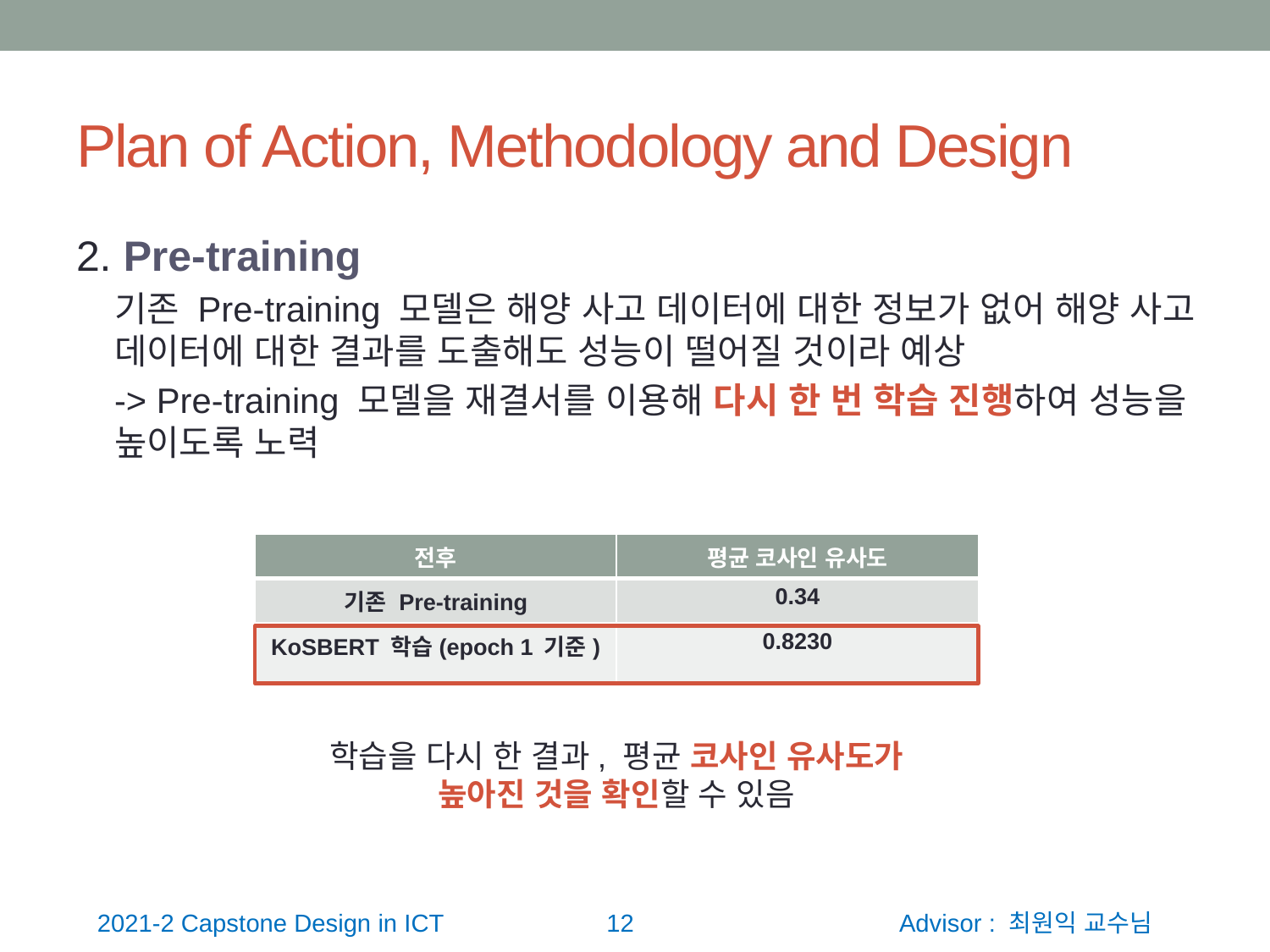

# Plan of Action, Methodology and Design
2. Pre-training
기존 Pre-training 모델은 해양 사고 데이터에 대한 정보가 없어 해양 사고 데이터에 대한 결과를 도출해도 성능이 떨어질 것이라 예상
-> Pre-training 모델을 재결서를 이용해 다시 한 번 학습 진행하여 성능을 높이도록 노력
| 전후 | 평균 코사인 유사도 |
| --- | --- |
| 기존 Pre-training | 0.34 |
| KoSBERT 학습(epoch 1 기준) | 0.8230 |

학습을 다시 한 결과, 평균 코사인 유사도가 높아진 것을 확인할 수 있음